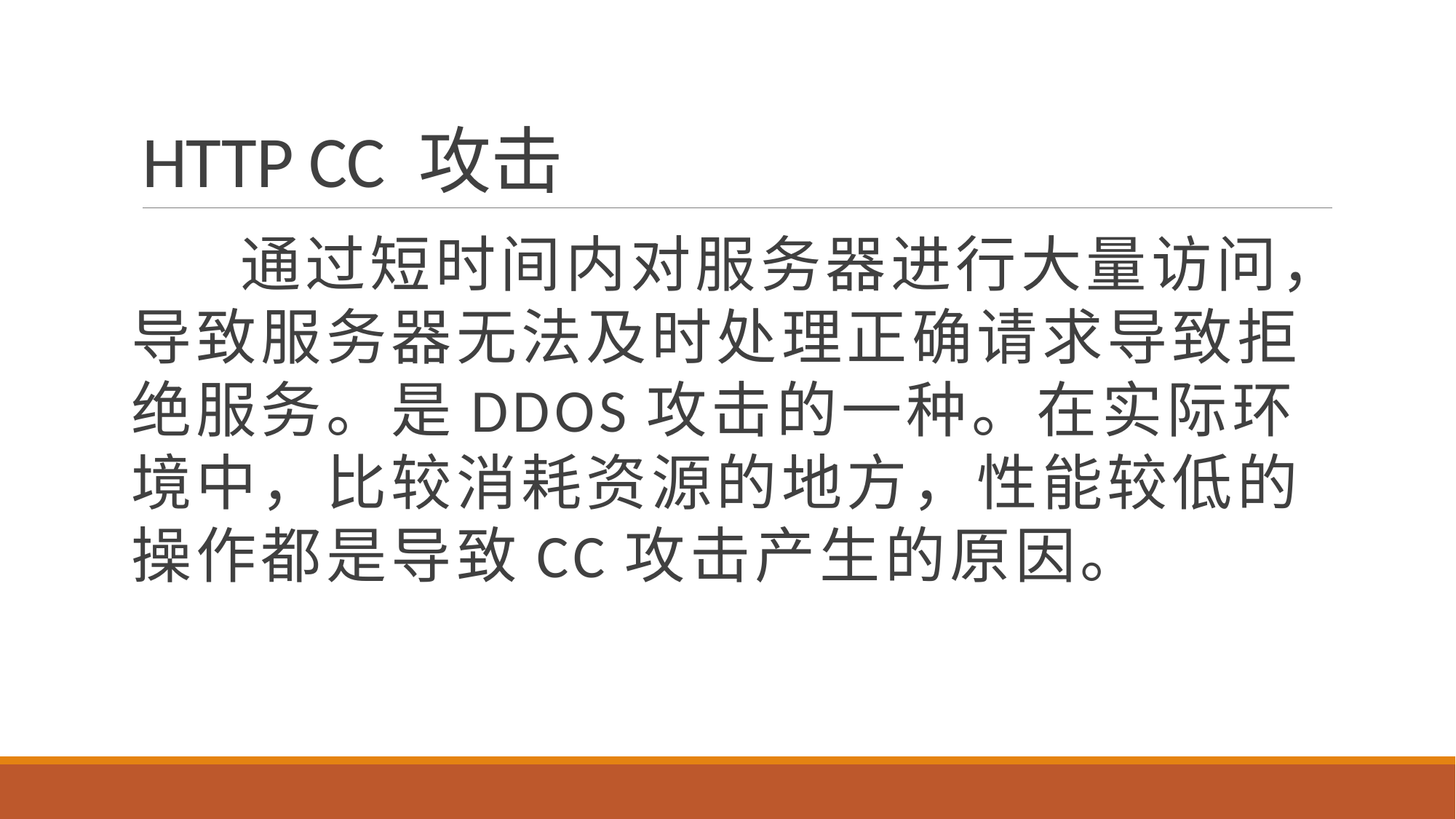

# HTTP CC 攻击
	通过短时间内对服务器进行大量访问，导致服务器无法及时处理正确请求导致拒绝服务。是DDOS攻击的一种。在实际环境中，比较消耗资源的地方，性能较低的操作都是导致CC攻击产生的原因。